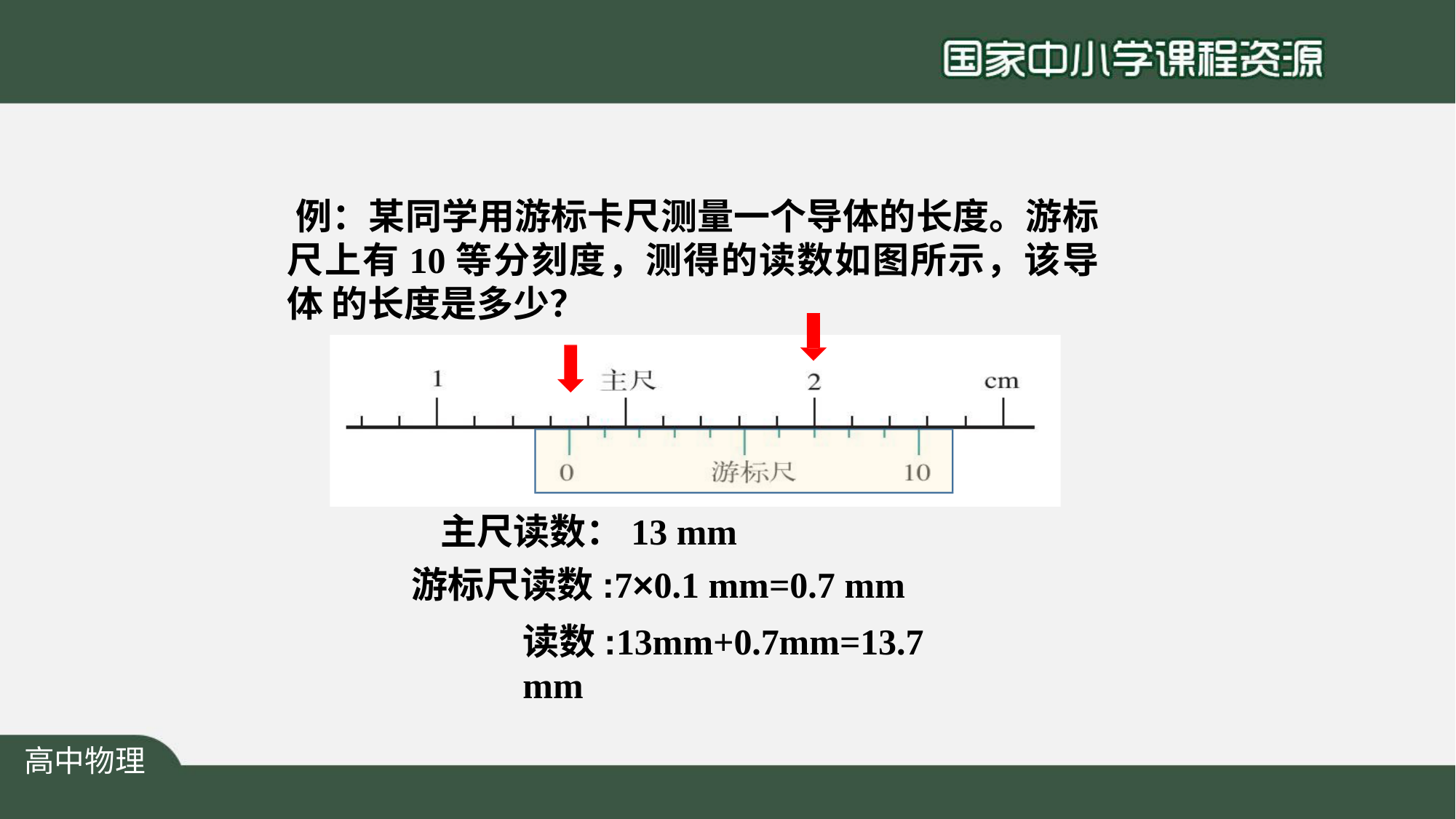

# 例：某同学用游标卡尺测量一个导体的长度。游标 尺上有10等分刻度，测得的读数如图所示，该导体 的长度是多少？

主尺读数：13 mm
游标尺读数:7×0.1 mm=0.7 mm
读数:13mm+0.7mm=13.7 mm
高中物理